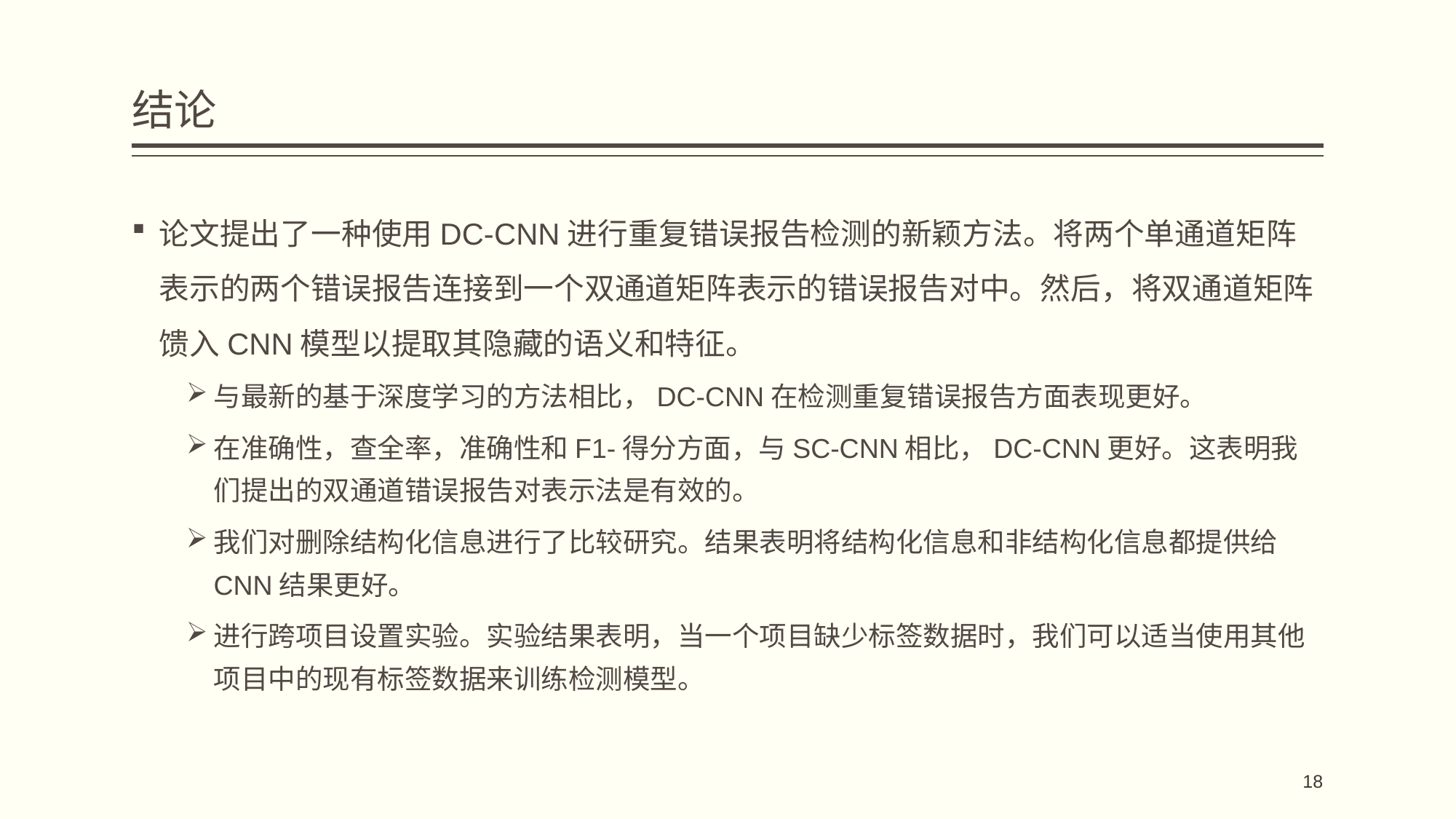

# 结论
论文提出了一种使用DC-CNN进行重复错误报告检测的新颖方法。将两个单通道矩阵表示的两个错误报告连接到一个双通道矩阵表示的错误报告对中。然后，将双通道矩阵馈入CNN模型以提取其隐藏的语义和特征。
与最新的基于深度学习的方法相比，DC-CNN在检测重复错误报告方面表现更好。
在准确性，查全率，准确性和F1-得分方面，与SC-CNN相比，DC-CNN更好。这表明我们提出的双通道错误报告对表示法是有效的。
我们对删除结构化信息进行了比较研究。结果表明将结构化信息和非结构化信息都提供给CNN结果更好。
进行跨项目设置实验。实验结果表明，当一个项目缺少标签数据时，我们可以适当使用其他项目中的现有标签数据来训练检测模型。
18